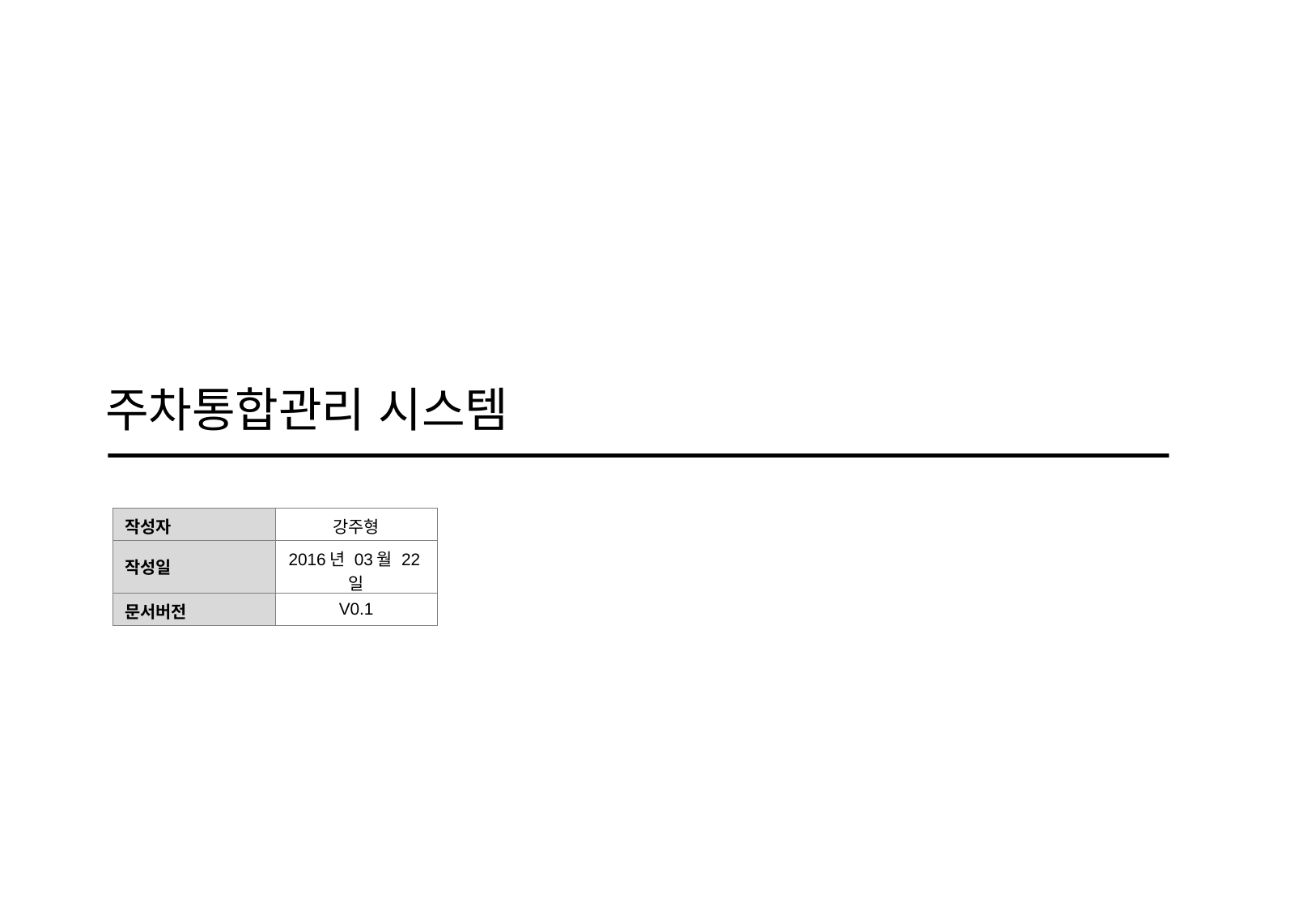

주차통합관리 시스템

| 작성자 | 강주형 |
| --- | --- |
| 작성일 | 2016년 03월 22일 |
| 문서버전 | V0.1 |